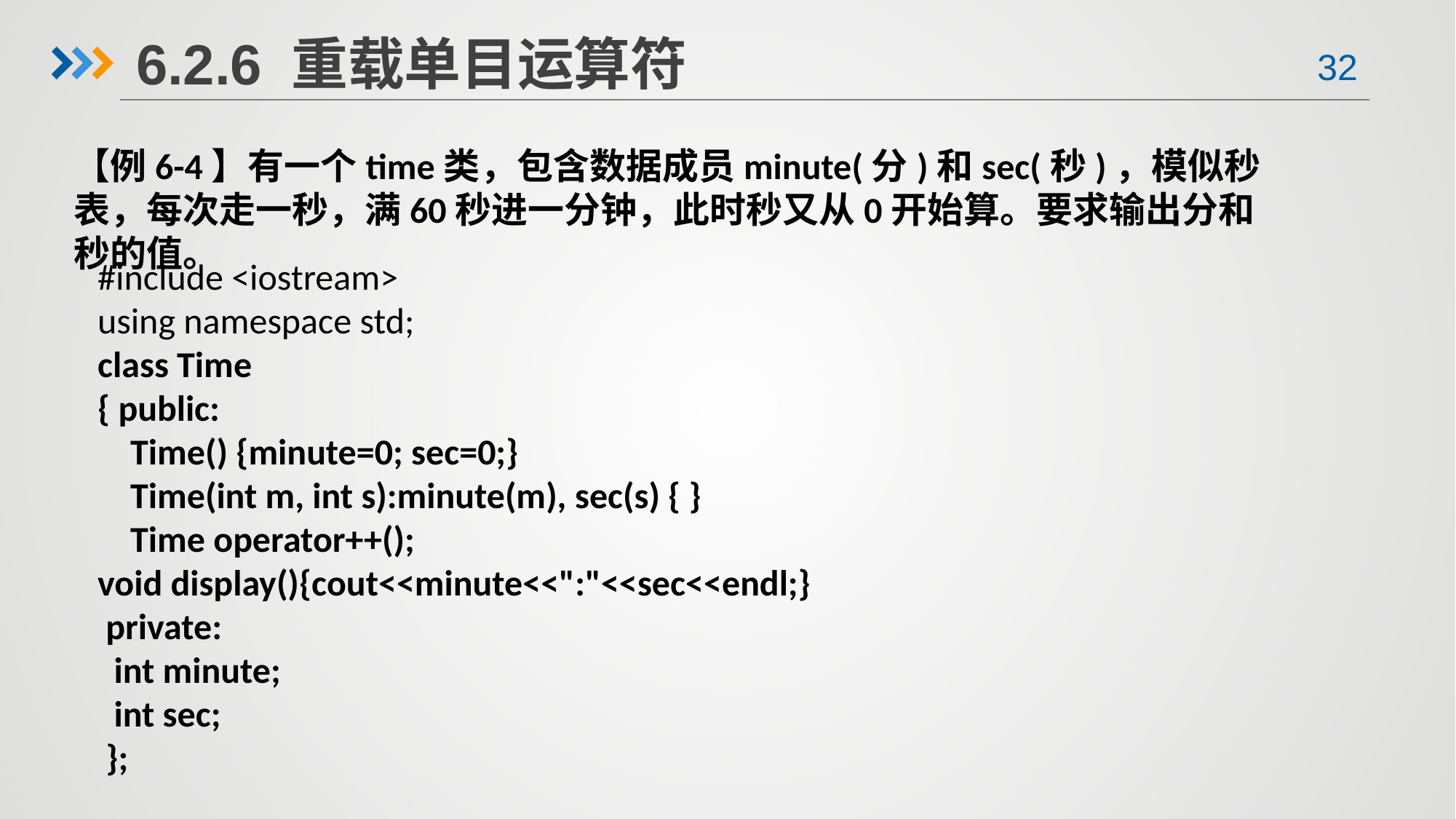

6.2.6 重载单目运算符
【例6-4】有一个time类，包含数据成员minute(分)和sec(秒)，模似秒表，每次走一秒，满60秒进一分钟，此时秒又从0开始算。要求输出分和秒的值。
#include <iostream>
using namespace std;
class Time
{ public:
    Time() {minute=0; sec=0;}
    Time(int m, int s):minute(m), sec(s) { }
    Time operator++();
void display(){cout<<minute<<":"<<sec<<endl;}
 private:
  int minute;
  int sec;
 };